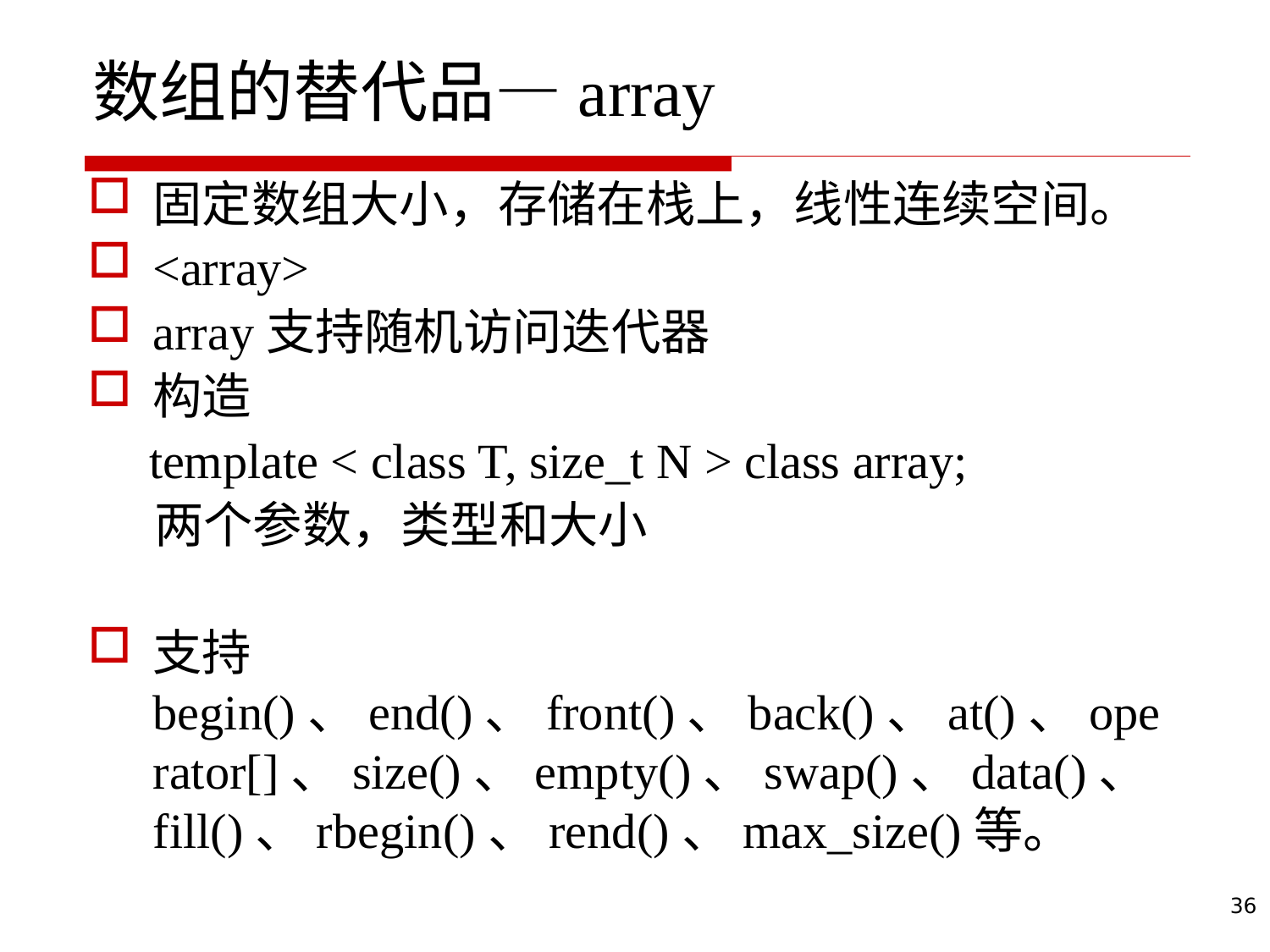

# 数组的替代品—array
固定数组大小，存储在栈上，线性连续空间。
<array>
array支持随机访问迭代器
构造
     template < class T, size_t N > class array;
     两个参数，类型和大小

支持begin()、end()、front()、back()、at()、operator[]、size()、empty()、swap()、data()、fill()、rbegin()、rend()、max_size()等。

36